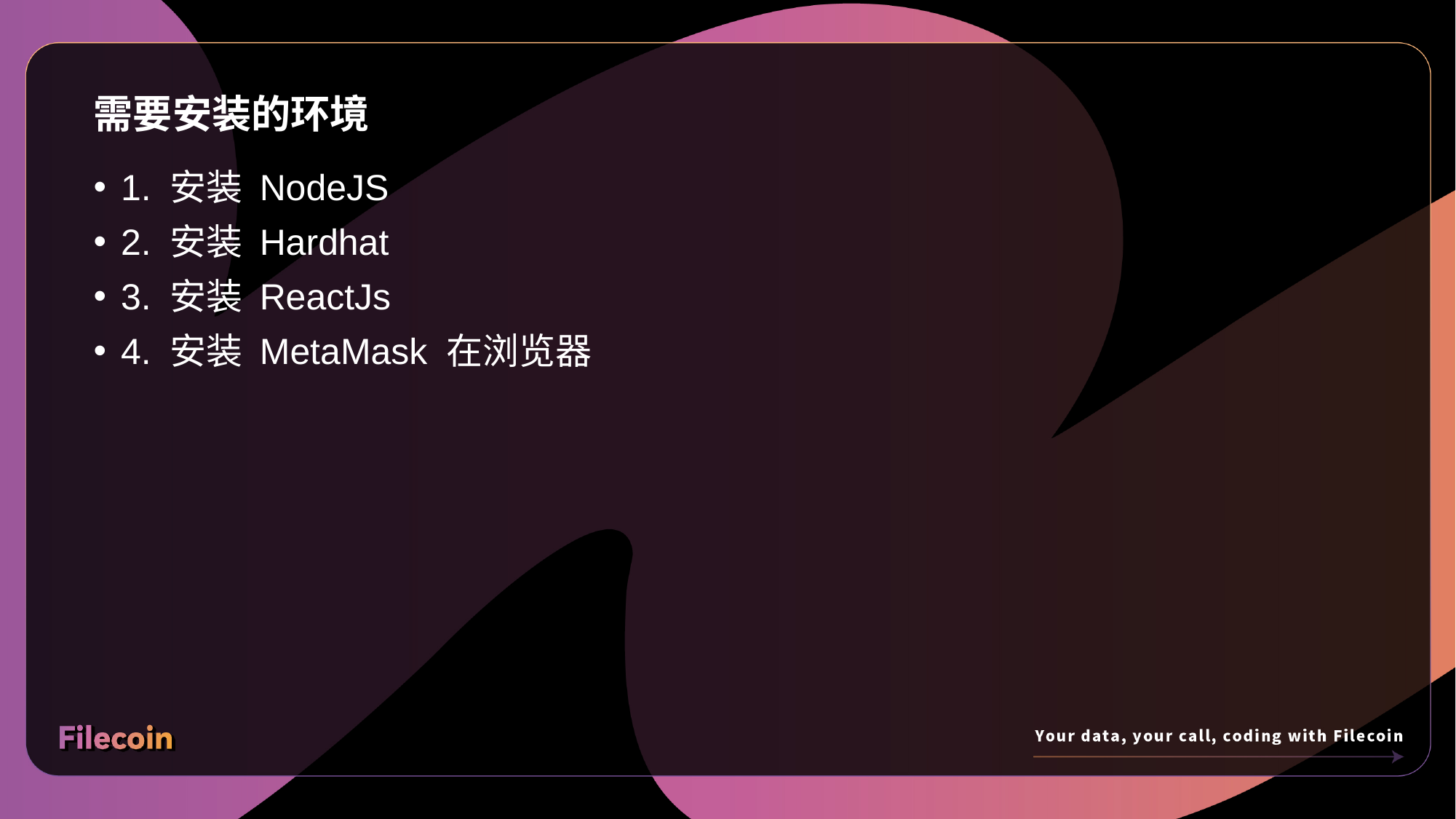

# 需要安装的环境
1. 安装 NodeJS
2. 安装 Hardhat
3. 安装 ReactJs
4. 安装 MetaMask 在浏览器